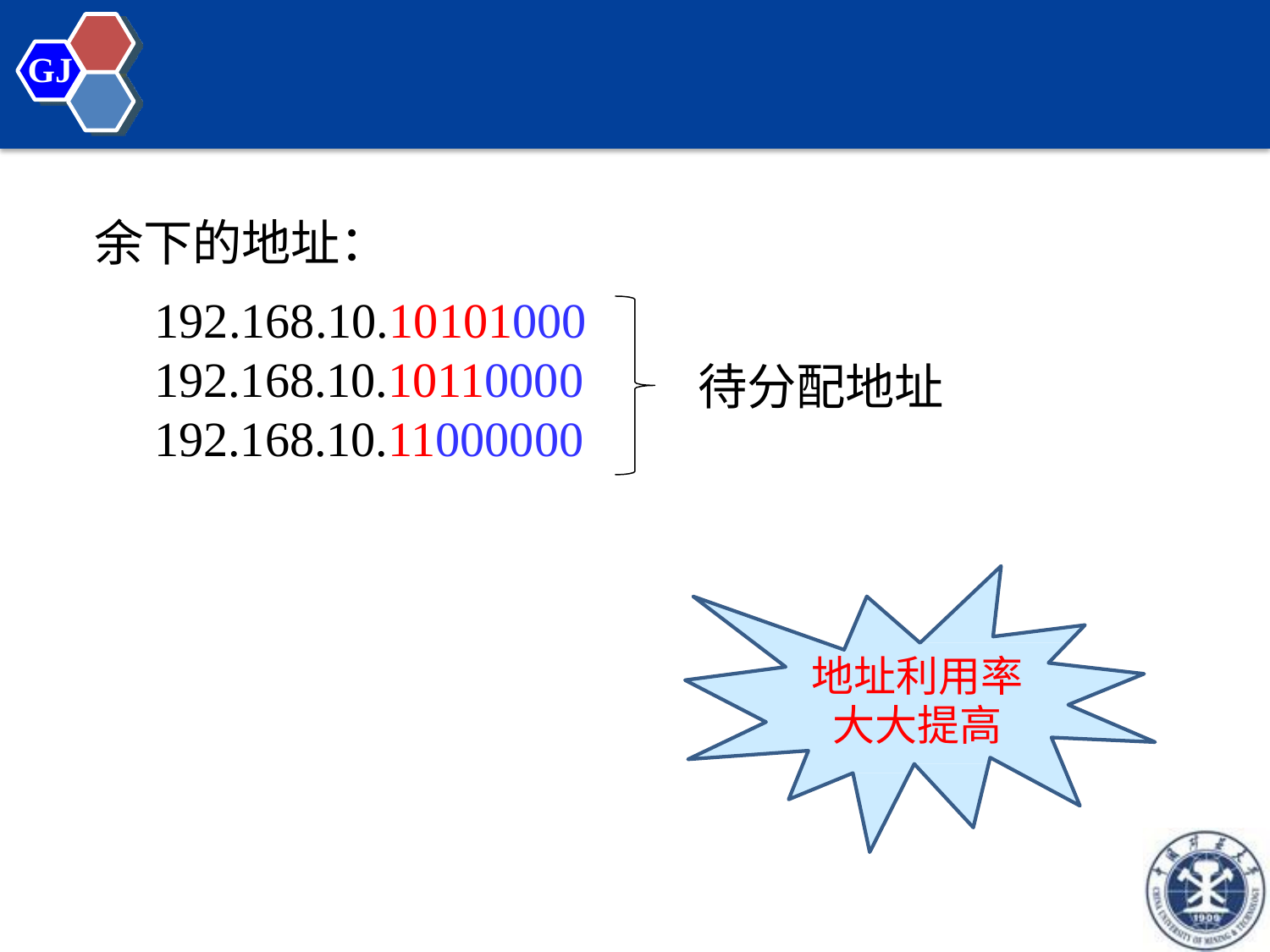

GJ
# 余下的地址：
192.168.10.10101000
192.168.10.10110000
192.168.10.11000000

待分配地址

地址利用率
大大提高